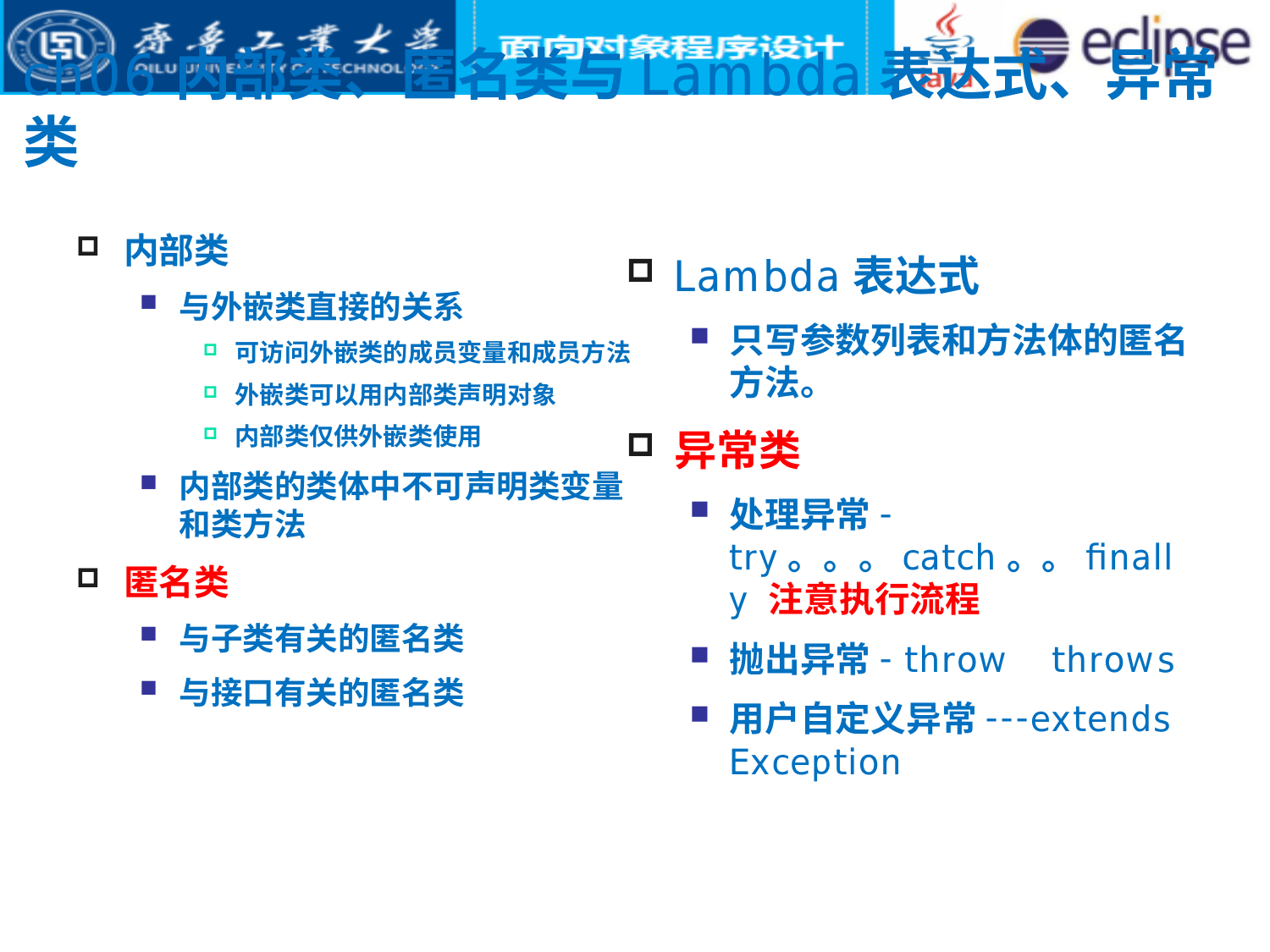

# ch06内部类、匿名类与Lambda表达式、异常类
内部类
与外嵌类直接的关系
可访问外嵌类的成员变量和成员方法
外嵌类可以用内部类声明对象
内部类仅供外嵌类使用
内部类的类体中不可声明类变量和类方法
匿名类
与子类有关的匿名类
与接口有关的匿名类
Lambda表达式
只写参数列表和方法体的匿名方法。
异常类
处理异常- try。。。catch。。finally 注意执行流程
抛出异常- throw    throws
用户自定义异常---extends Exception
12